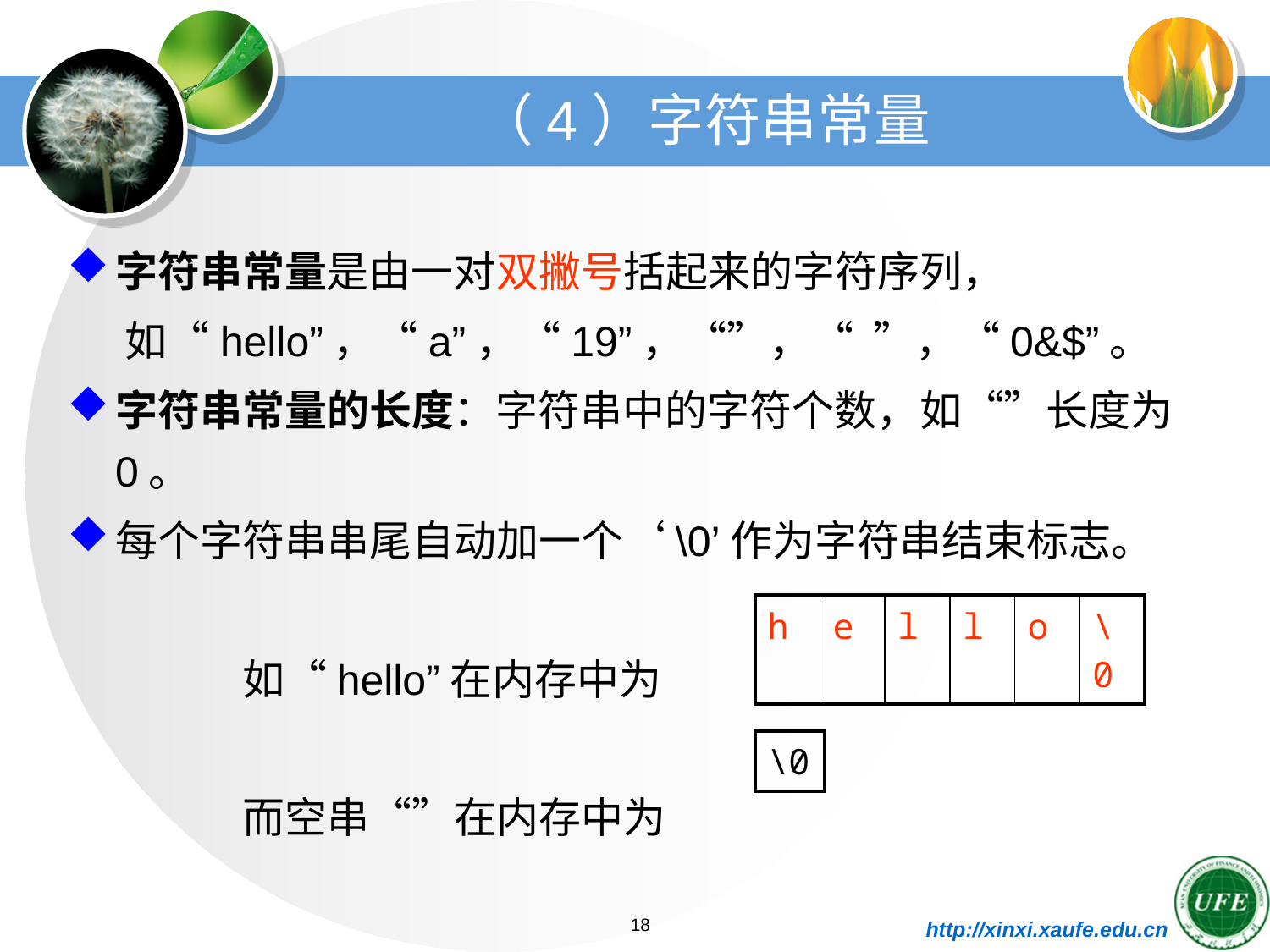

# （4）字符串常量
字符串常量是由一对双撇号括起来的字符序列，
     如“hello”，“a”，“19”，“”，“  ”，“0&$”。
字符串常量的长度：字符串中的字符个数，如“”长度为0。
每个字符串串尾自动加一个‘\0’作为字符串结束标志。

		如“hello”在内存中为

		而空串“”在内存中为
| h | e | l | l | o | \0 |
| --- | --- | --- | --- | --- | --- |
| \0 |
| --- |
18
http://xinxi.xaufe.edu.cn